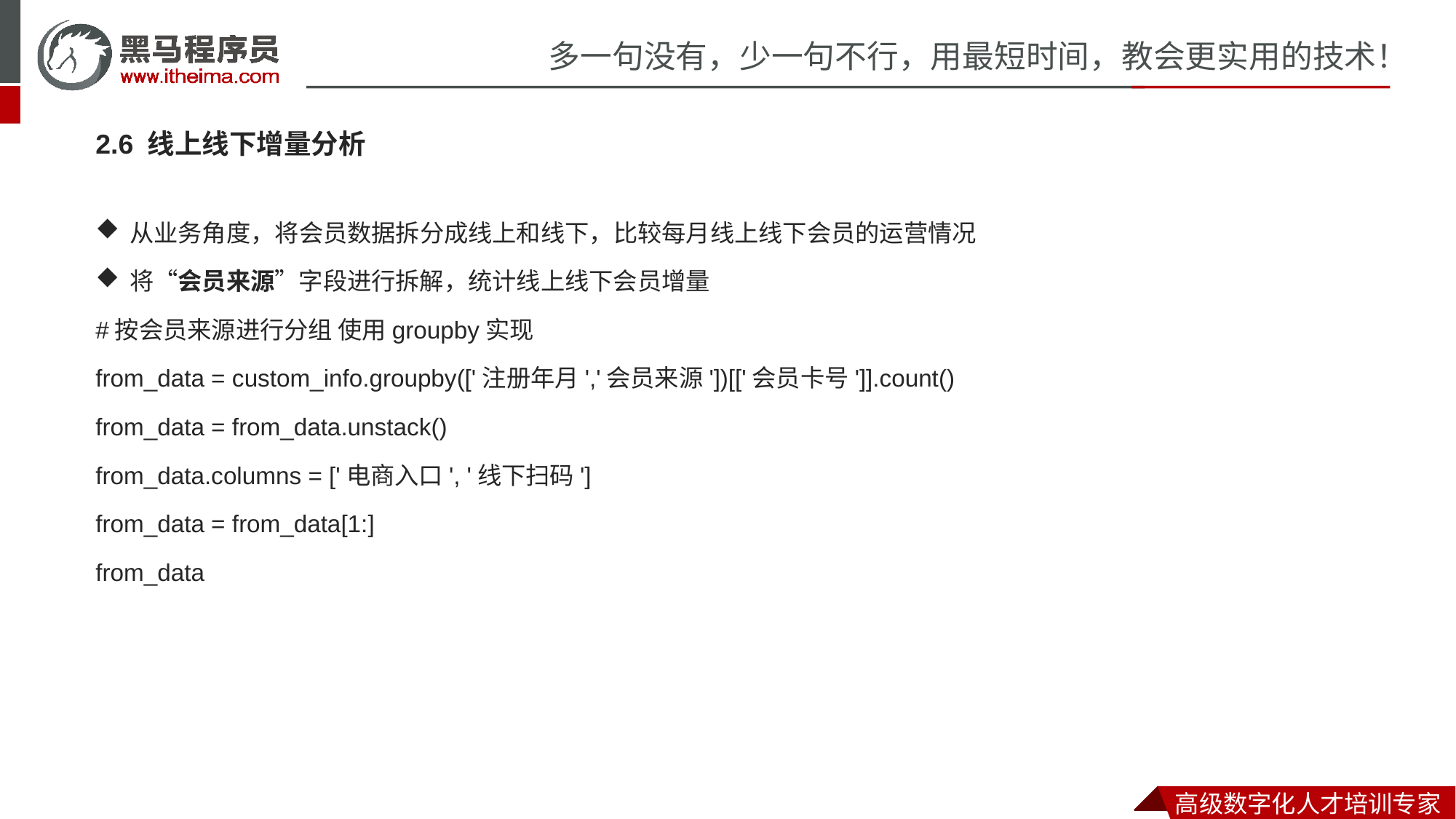

2.6 线上线下增量分析
从业务角度，将会员数据拆分成线上和线下，比较每月线上线下会员的运营情况
将“会员来源”字段进行拆解，统计线上线下会员增量
#按会员来源进行分组 使用groupby实现
from_data = custom_info.groupby(['注册年月','会员来源'])[['会员卡号']].count()
from_data = from_data.unstack()
from_data.columns = ['电商入口', '线下扫码']
from_data = from_data[1:]
from_data